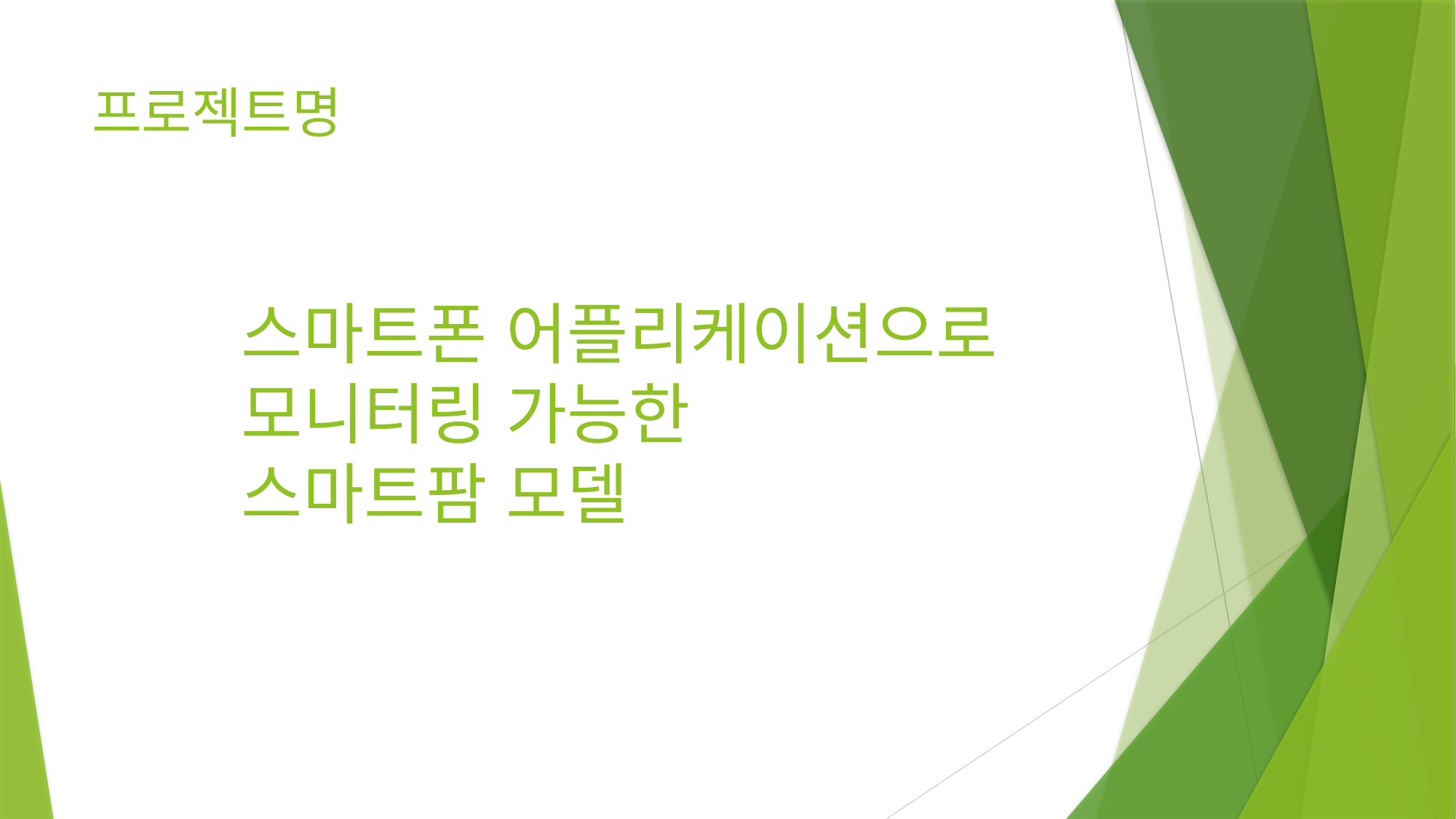

# 프로젝트명
스마트폰 어플리케이션으로
모니터링 가능한
스마트팜 모델